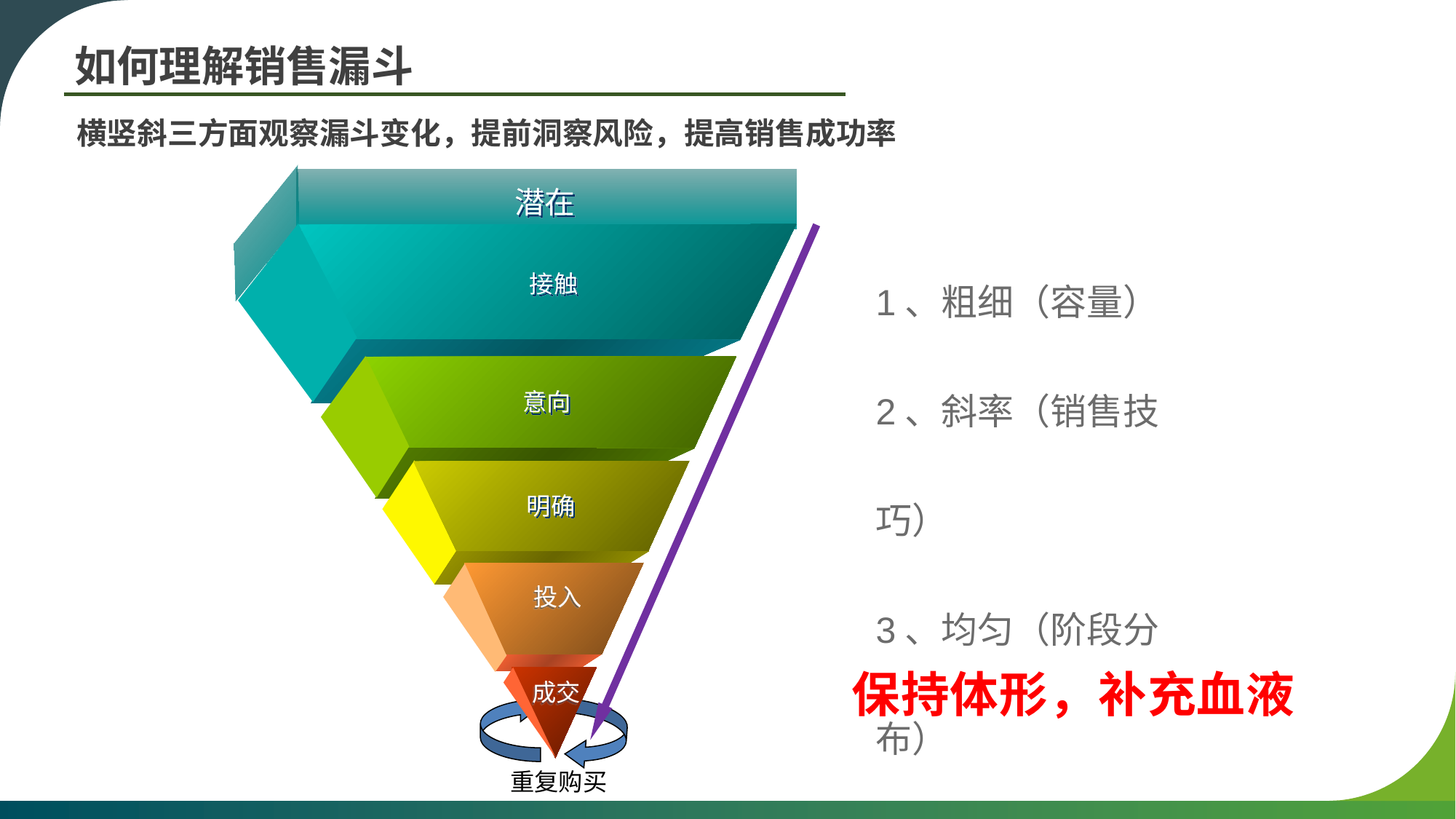

# 如何理解销售漏斗
横竖斜三方面观察漏斗变化，提前洞察风险，提高销售成功率

潜在
1、粗细（容量）
2、斜率（销售技巧）
3、均匀（阶段分布）
4、流速（销售周期）

接触

意向

明确

投入
保持体形，补充血液

成交

重复购买